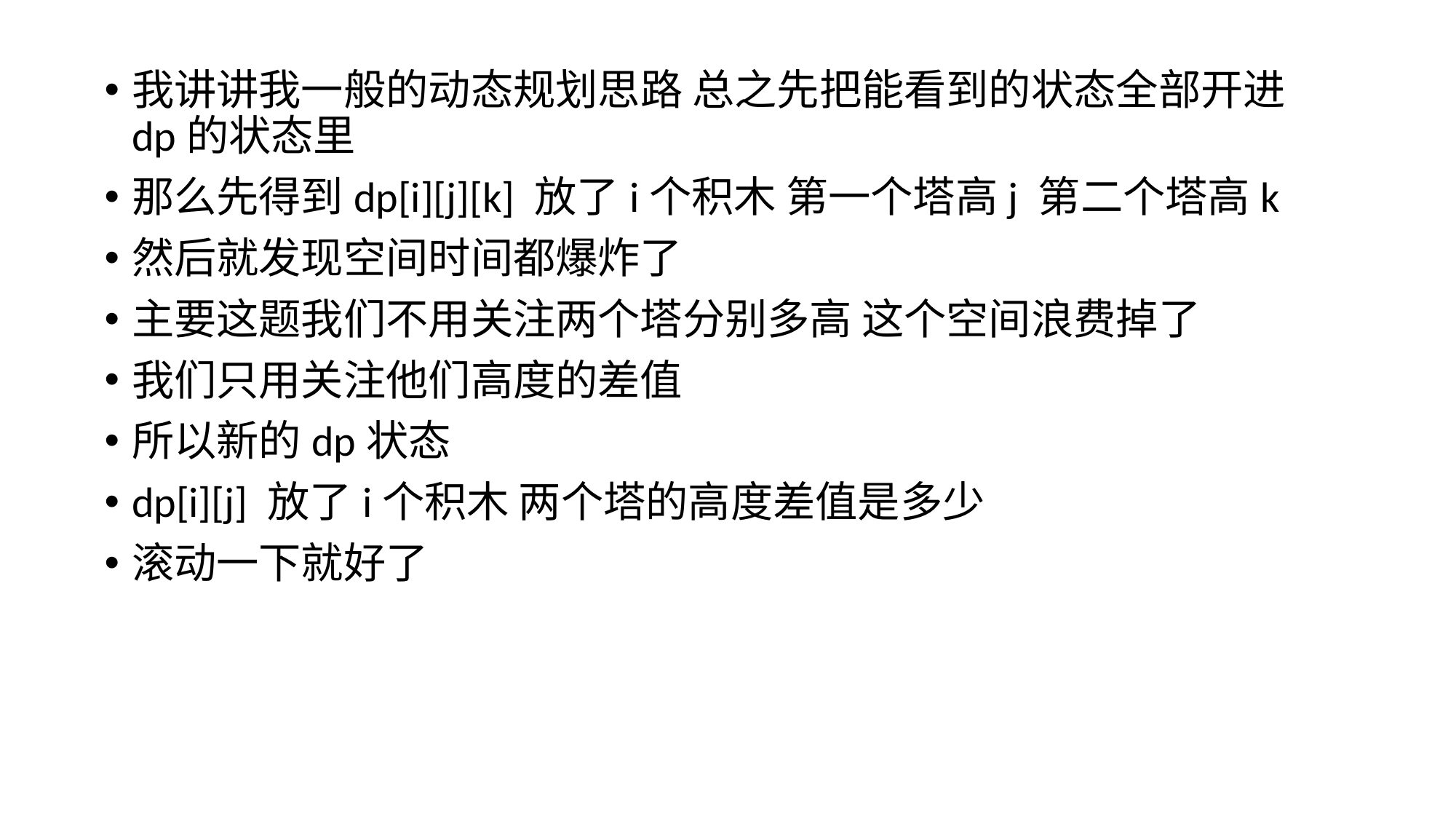

我讲讲我一般的动态规划思路 总之先把能看到的状态全部开进dp的状态里
那么先得到dp[i][j][k] 放了i个积木 第一个塔高j 第二个塔高k
然后就发现空间时间都爆炸了
主要这题我们不用关注两个塔分别多高 这个空间浪费掉了
我们只用关注他们高度的差值
所以新的dp状态
dp[i][j] 放了i个积木 两个塔的高度差值是多少
滚动一下就好了